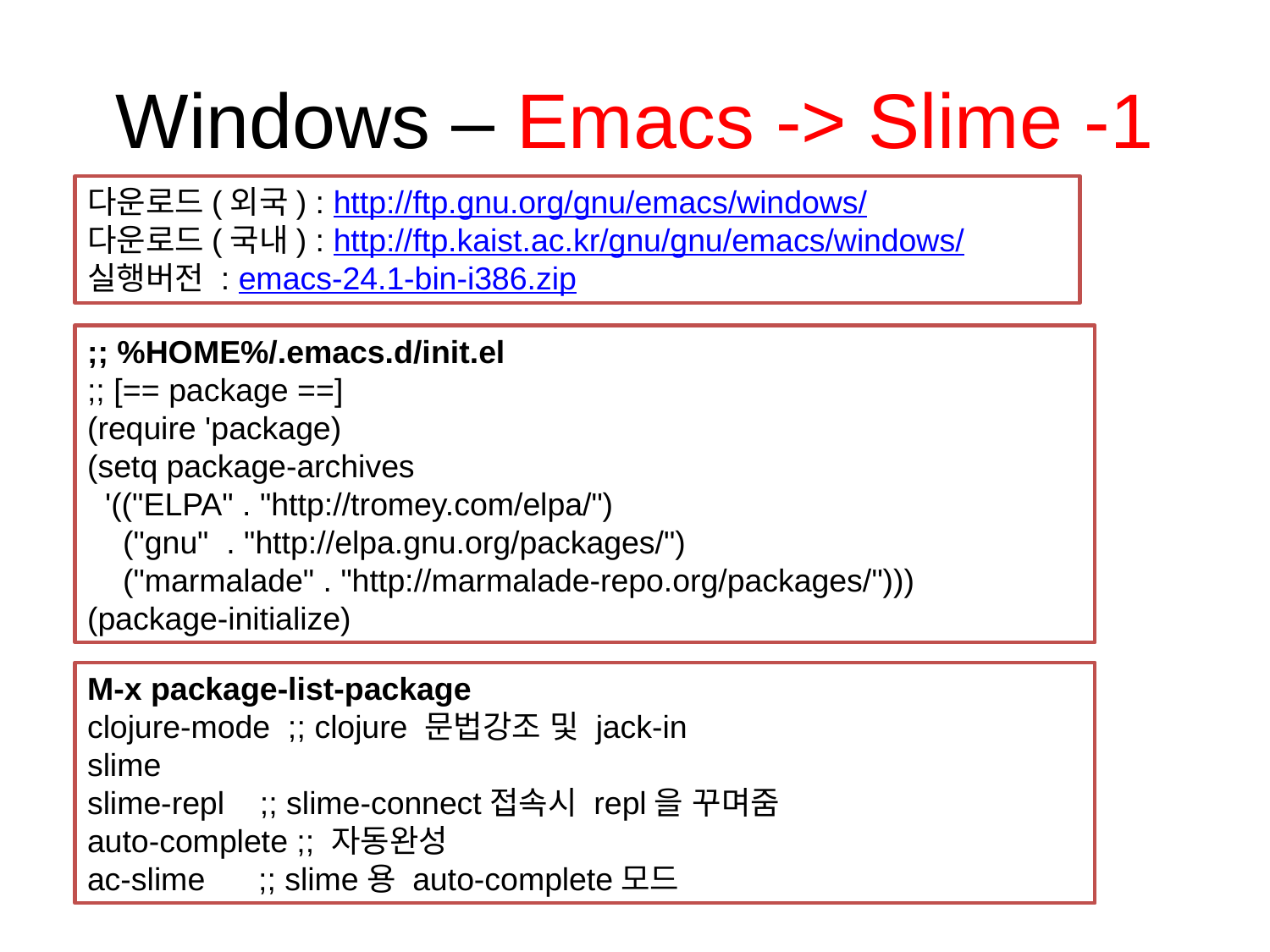

# Windows – Emacs -> Slime -1
다운로드(외국) : http://ftp.gnu.org/gnu/emacs/windows/
다운로드(국내) : http://ftp.kaist.ac.kr/gnu/gnu/emacs/windows/
실행버전 : emacs-24.1-bin-i386.zip
;; %HOME%/.emacs.d/init.el
;; [== package ==]
(require 'package)
(setq package-archives
  '(("ELPA" . "http://tromey.com/elpa/")
    ("gnu"  . "http://elpa.gnu.org/packages/")
    ("marmalade" . "http://marmalade-repo.org/packages/")))
(package-initialize)
M-x package-list-package
clojure-mode  ;; clojure 문법강조 및 jack-in
slime
slime-repl    ;; slime-connect접속시 repl을 꾸며줌
auto-complete ;; 자동완성
ac-slime      ;; slime용 auto-complete모드